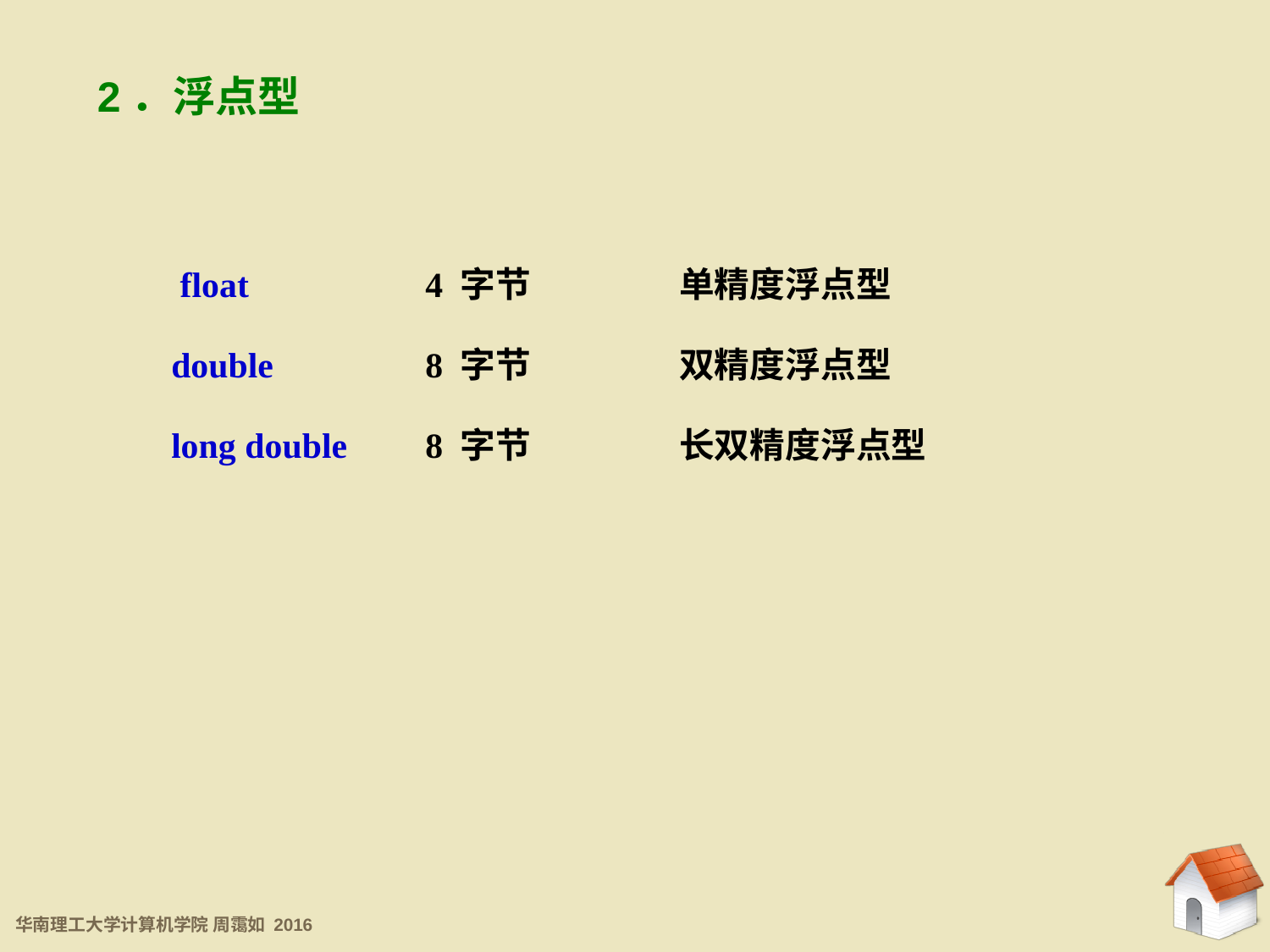

2．浮点型
 float		4 字节		单精度浮点型
double		8 字节		双精度浮点型
long double 	8 字节		长双精度浮点型